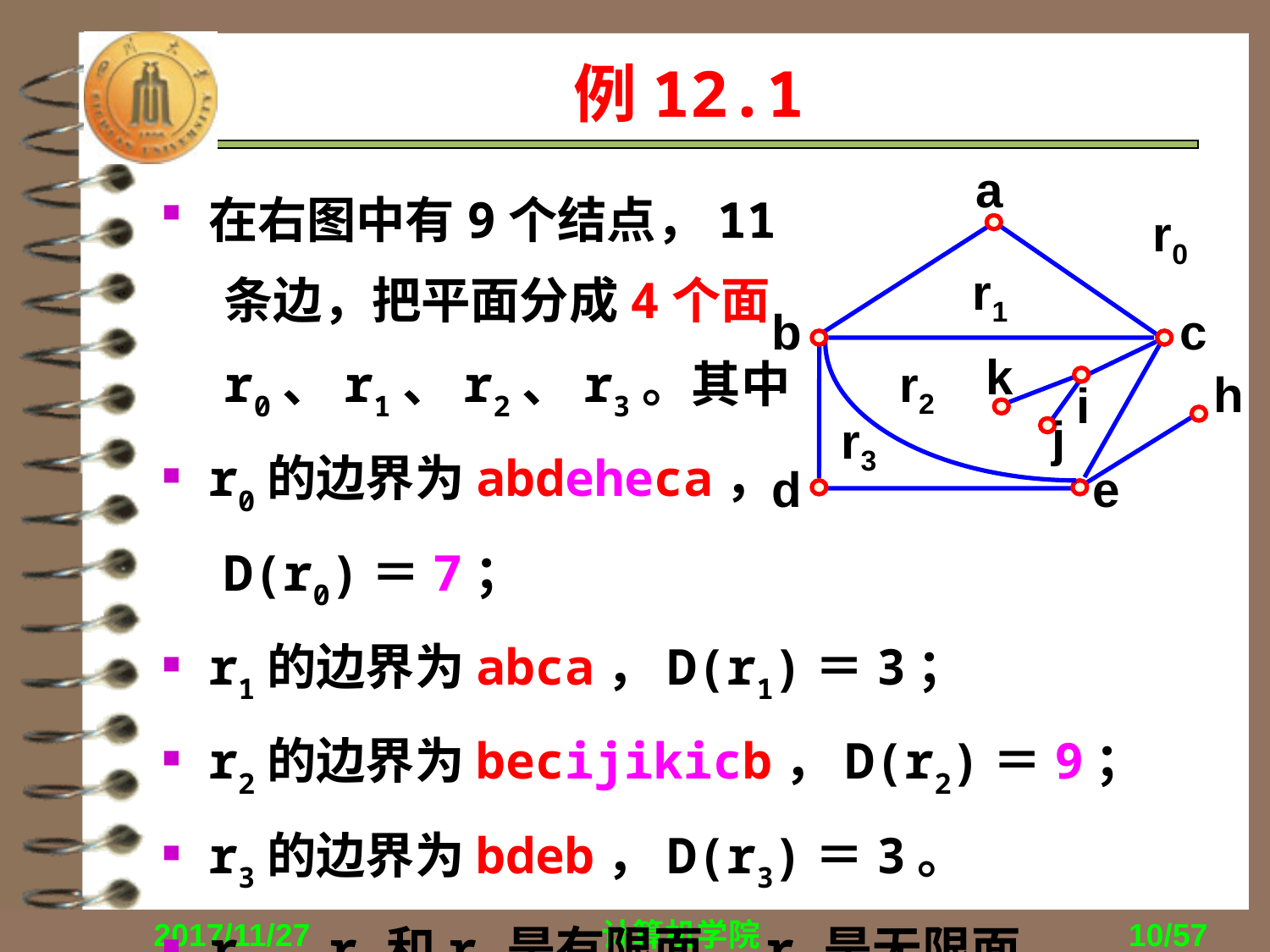

# 例12.1
a
r0

r1
b
c

k

r2

h
i

j
r3

d
e

在右图中有9个结点，11
条边，把平面分成4个面
r0、r1、r2、r3。其中
r0的边界为abdeheca，
D(r0)＝7；
r1的边界为abca，D(r1)＝3；
r2的边界为becijikicb，D(r2)＝9；
r3的边界为bdeb，D(r3)＝3。
r1、r2和r3是有限面，r0是无限面。
2017/11/27
计算机学院
10/57